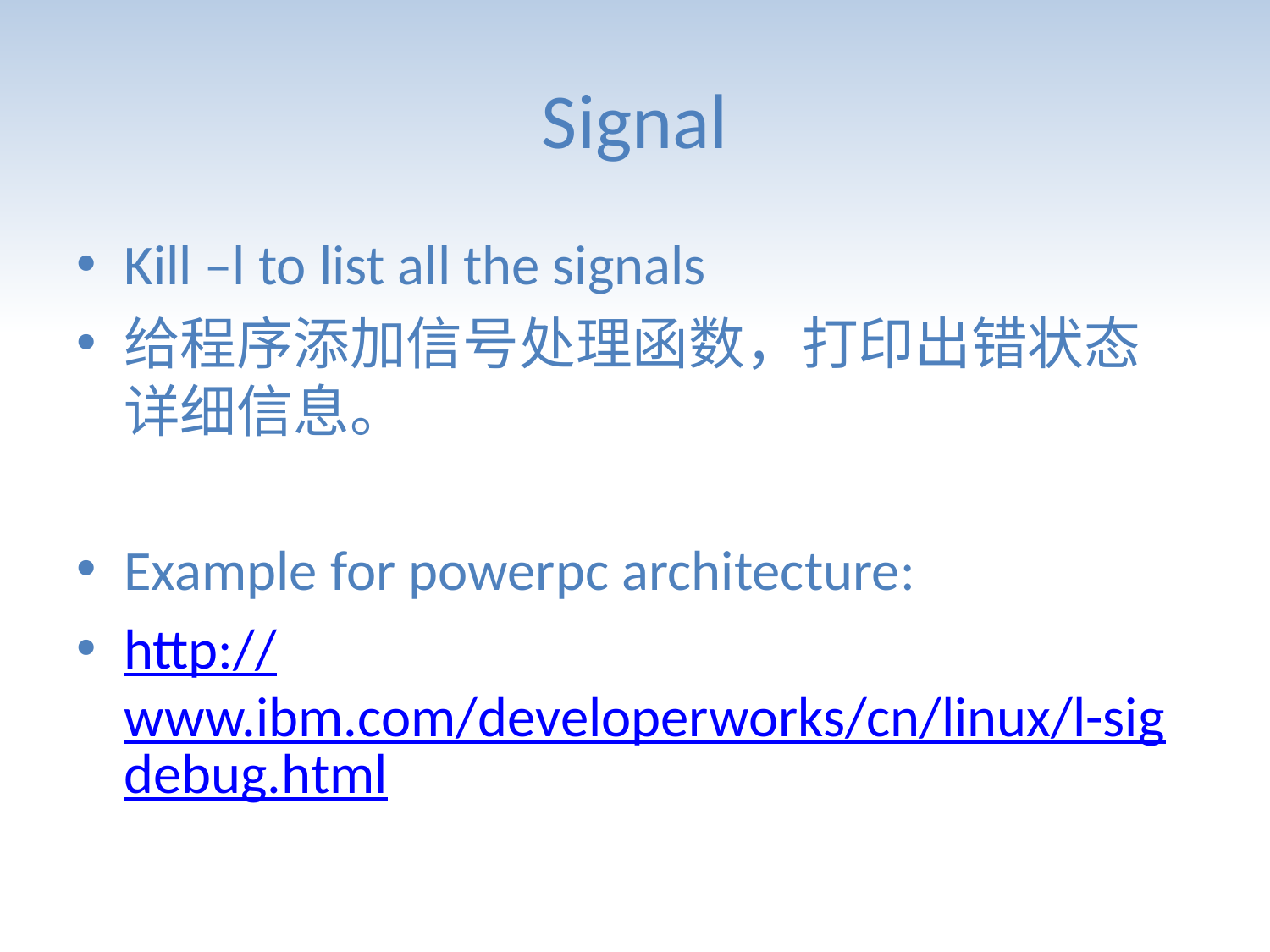

# Signal
Kill –l to list all the signals
给程序添加信号处理函数，打印出错状态详细信息。

Example for powerpc architecture:
http://www.ibm.com/developerworks/cn/linux/l-sigdebug.html